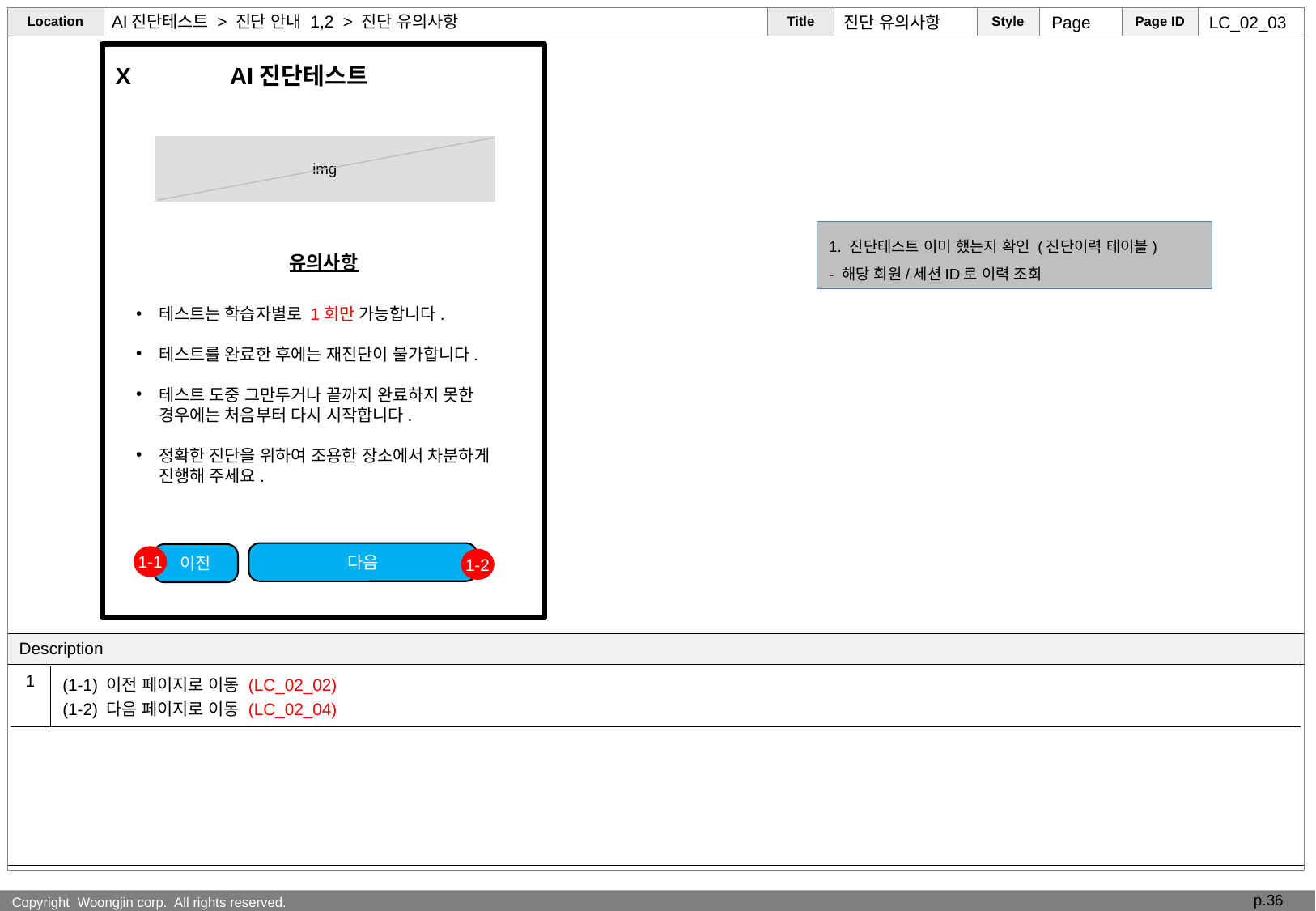

# AI진단테스트 > 진단 안내 1,2  > 진단 유의사항
진단 유의사항
Page
LC_02_03
 X               AI진단테스트
img
유의사항

테스트는 학습자별로 1회만 가능합니다.

테스트를 완료한 후에는 재진단이 불가합니다.

테스트 도중 그만두거나 끝까지 완료하지 못한 경우에는 처음부터 다시 시작합니다.

정확한 진단을 위하여 조용한 장소에서 차분하게 진행해 주세요.

1. 진단테스트 이미 했는지 확인 (진단이력 테이블)
- 해당 회원/세션ID로 이력 조회
다음
이전
1-1
1-2
| 1 | (1-1) 이전 페이지로 이동 (LC\_02\_02) (1-2) 다음 페이지로 이동 (LC\_02\_04) |
| --- | --- |